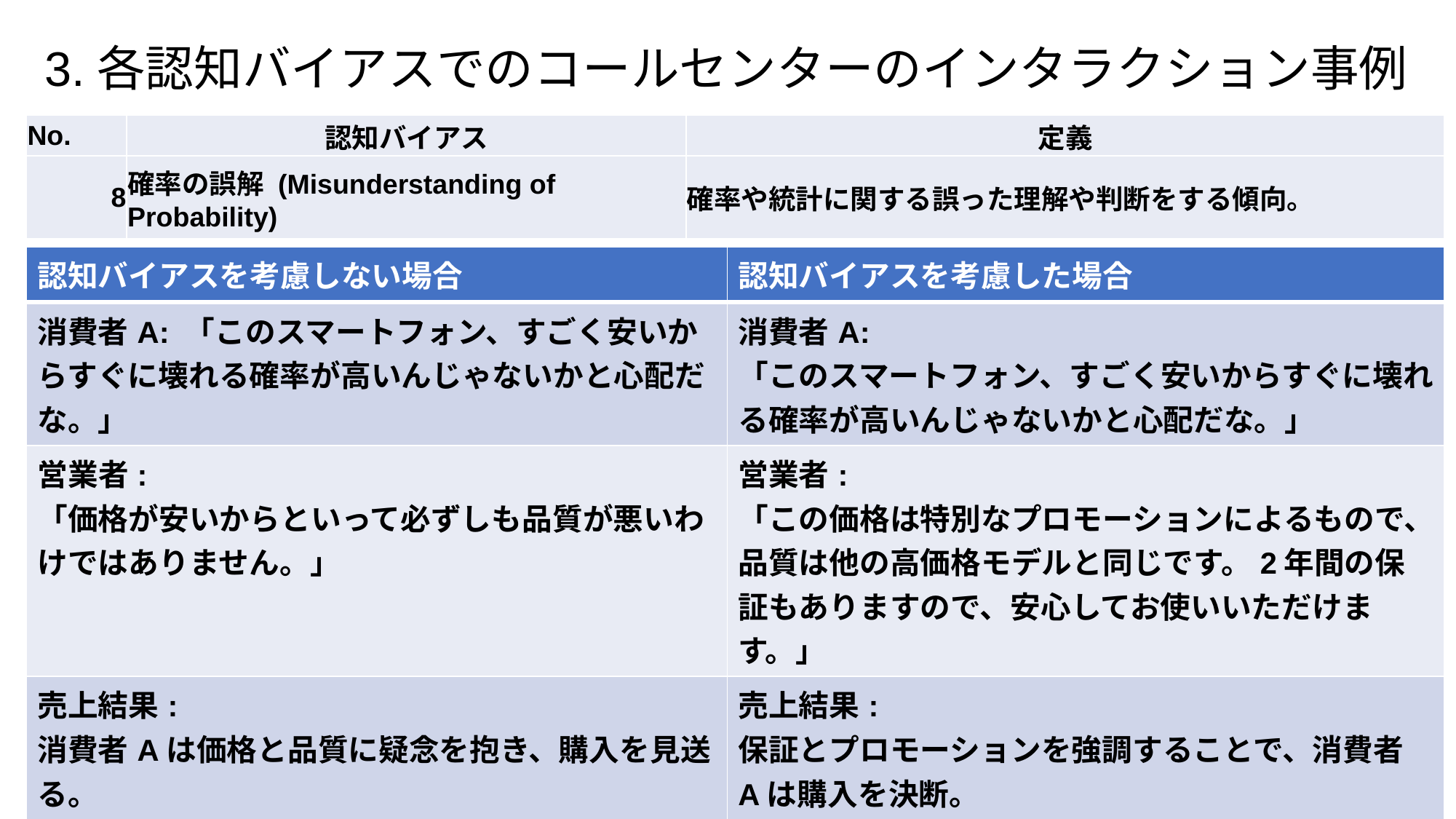

# 3.各認知バイアスでのコールセンターのインタラクション事例
| No. | 認知バイアス | 定義 |
| --- | --- | --- |
| 8 | 確率の誤解 (Misunderstanding of Probability) | 確率や統計に関する誤った理解や判断をする傾向。 |
| 認知バイアスを考慮しない場合 | 認知バイアスを考慮した場合 |
| --- | --- |
| 消費者A: 「このスマートフォン、すごく安いからすぐに壊れる確率が高いんじゃないかと心配だな。」 | 消費者A: 「このスマートフォン、すごく安いからすぐに壊れる確率が高いんじゃないかと心配だな。」 |
| 営業者: 「価格が安いからといって必ずしも品質が悪いわけではありません。」 | 営業者: 「この価格は特別なプロモーションによるもので、品質は他の高価格モデルと同じです。2年間の保証もありますので、安心してお使いいただけます。」 |
| 売上結果: 消費者Aは価格と品質に疑念を抱き、購入を見送る。 | 売上結果: 保証とプロモーションを強調することで、消費者Aは購入を決断。 |
sss